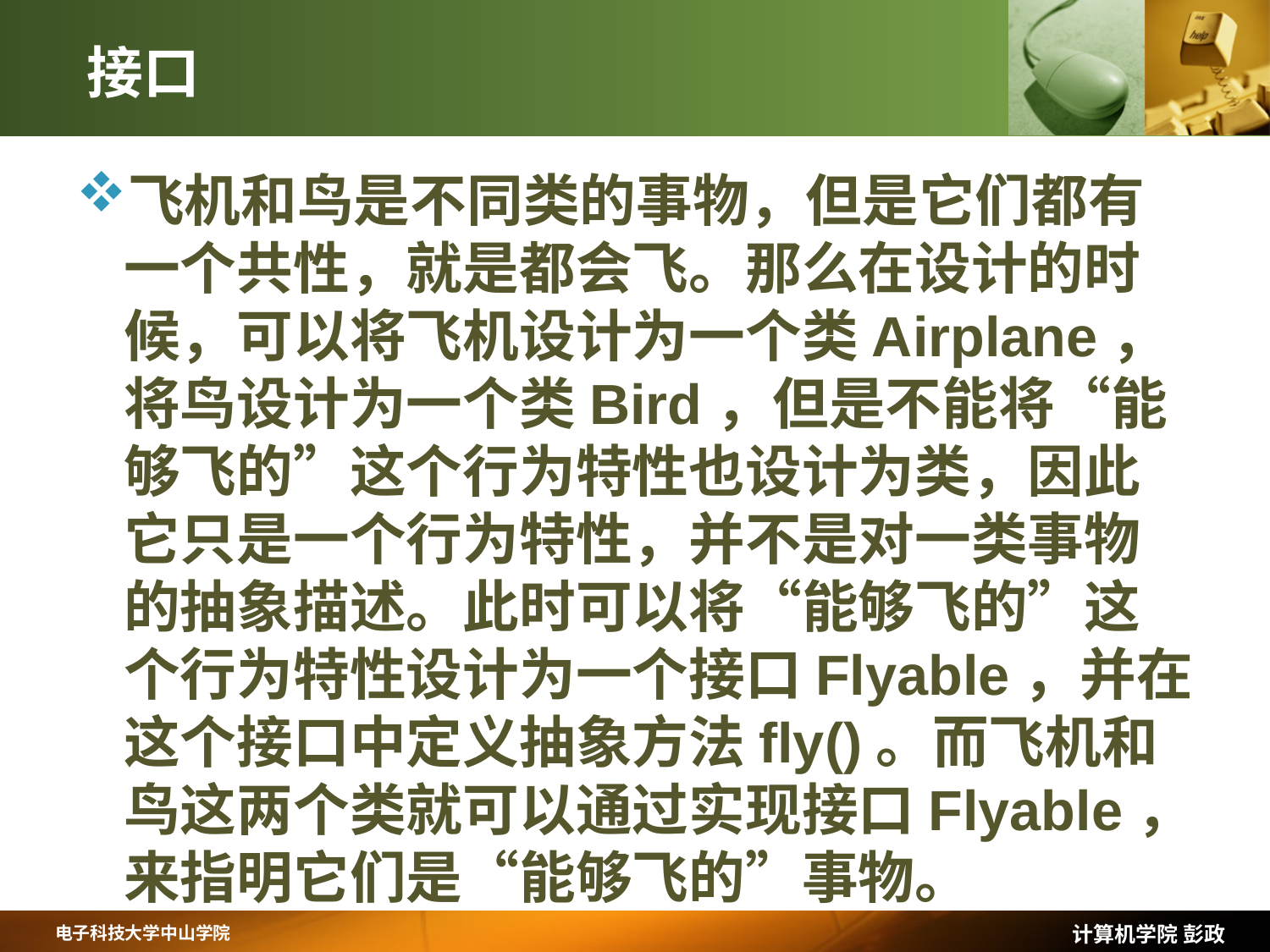

# 接口
飞机和鸟是不同类的事物，但是它们都有一个共性，就是都会飞。那么在设计的时候，可以将飞机设计为一个类Airplane，将鸟设计为一个类Bird，但是不能将“能够飞的”这个行为特性也设计为类，因此它只是一个行为特性，并不是对一类事物的抽象描述。此时可以将“能够飞的”这个行为特性设计为一个接口Flyable，并在这个接口中定义抽象方法fly()。而飞机和鸟这两个类就可以通过实现接口Flyable，来指明它们是“能够飞的”事物。
计算机学院 彭政
电子科技大学中山学院